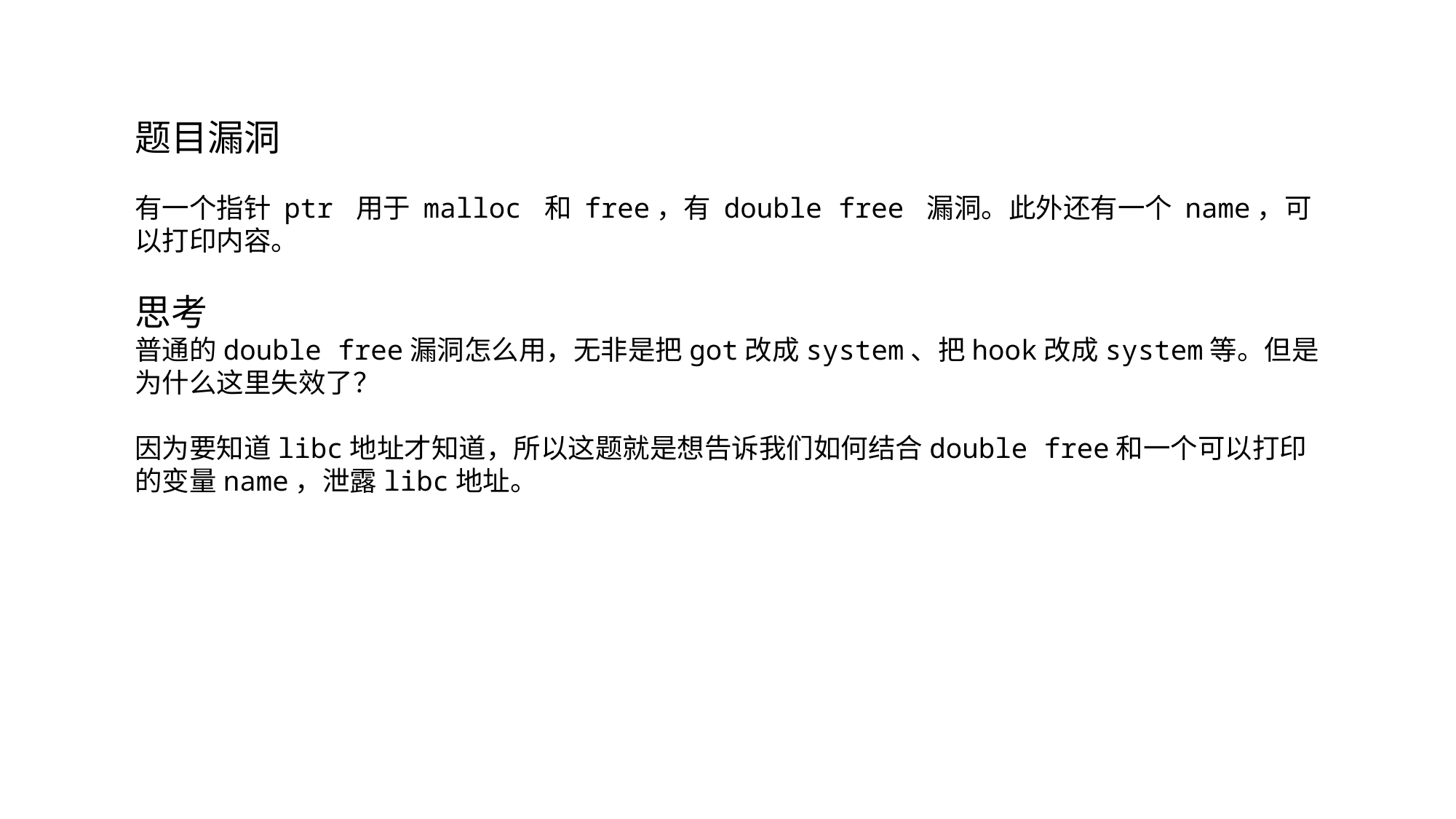

题目漏洞

有一个指针 ptr 用于 malloc 和 free，有 double free 漏洞。此外还有一个 name，可以打印内容。

思考
普通的double free漏洞怎么用，无非是把got改成system、把hook改成system等。但是为什么这里失效了？

因为要知道libc地址才知道，所以这题就是想告诉我们如何结合double free和一个可以打印的变量name，泄露libc地址。